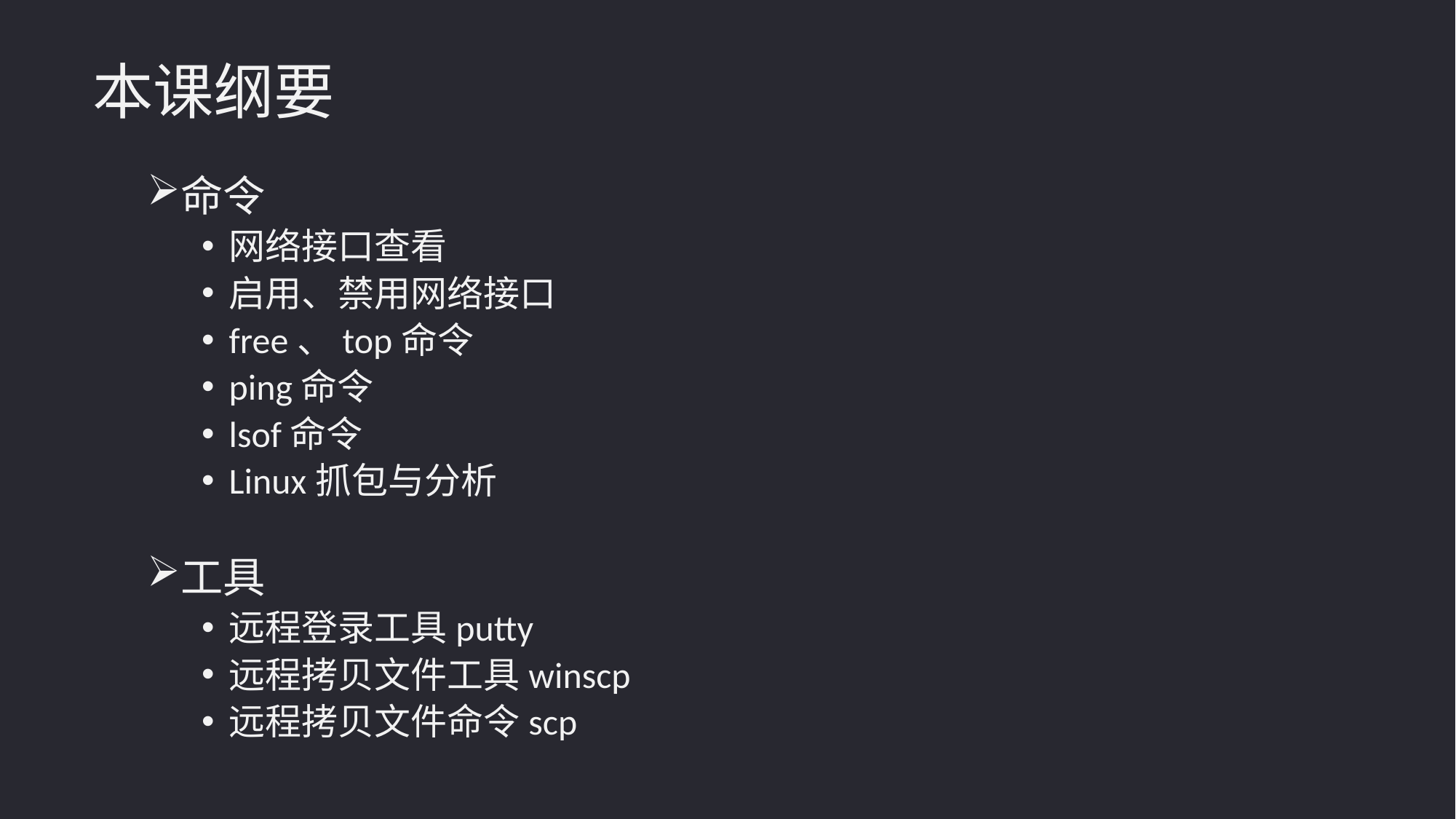

本课纲要
命令
网络接口查看
启用、禁用网络接口
free、top命令
ping命令
lsof命令
Linux抓包与分析

工具
远程登录工具putty
远程拷贝文件工具winscp
远程拷贝文件命令scp